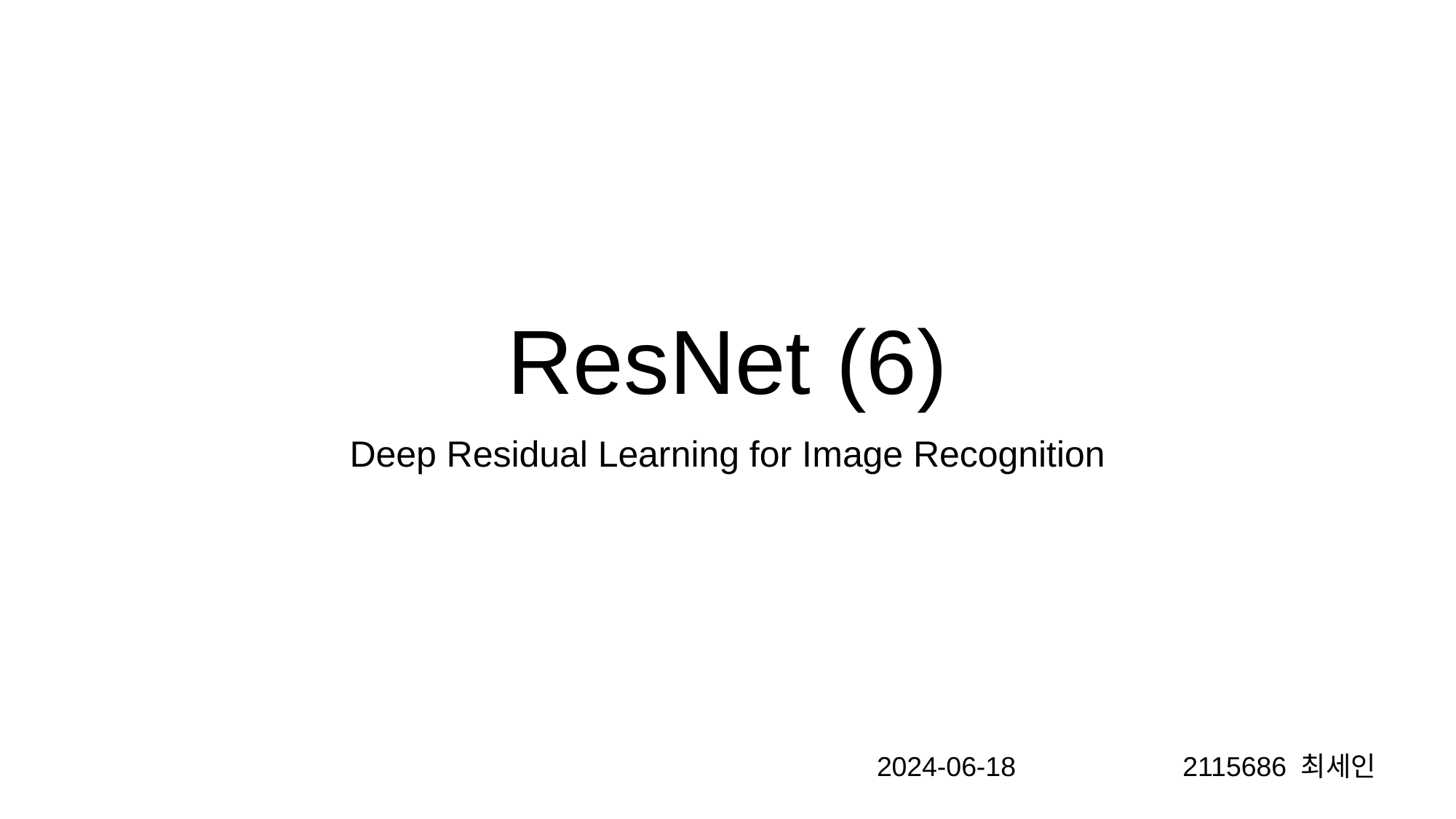

# ResNet (6)
Deep Residual Learning for Image Recognition
2024-06-18
2115686 최세인